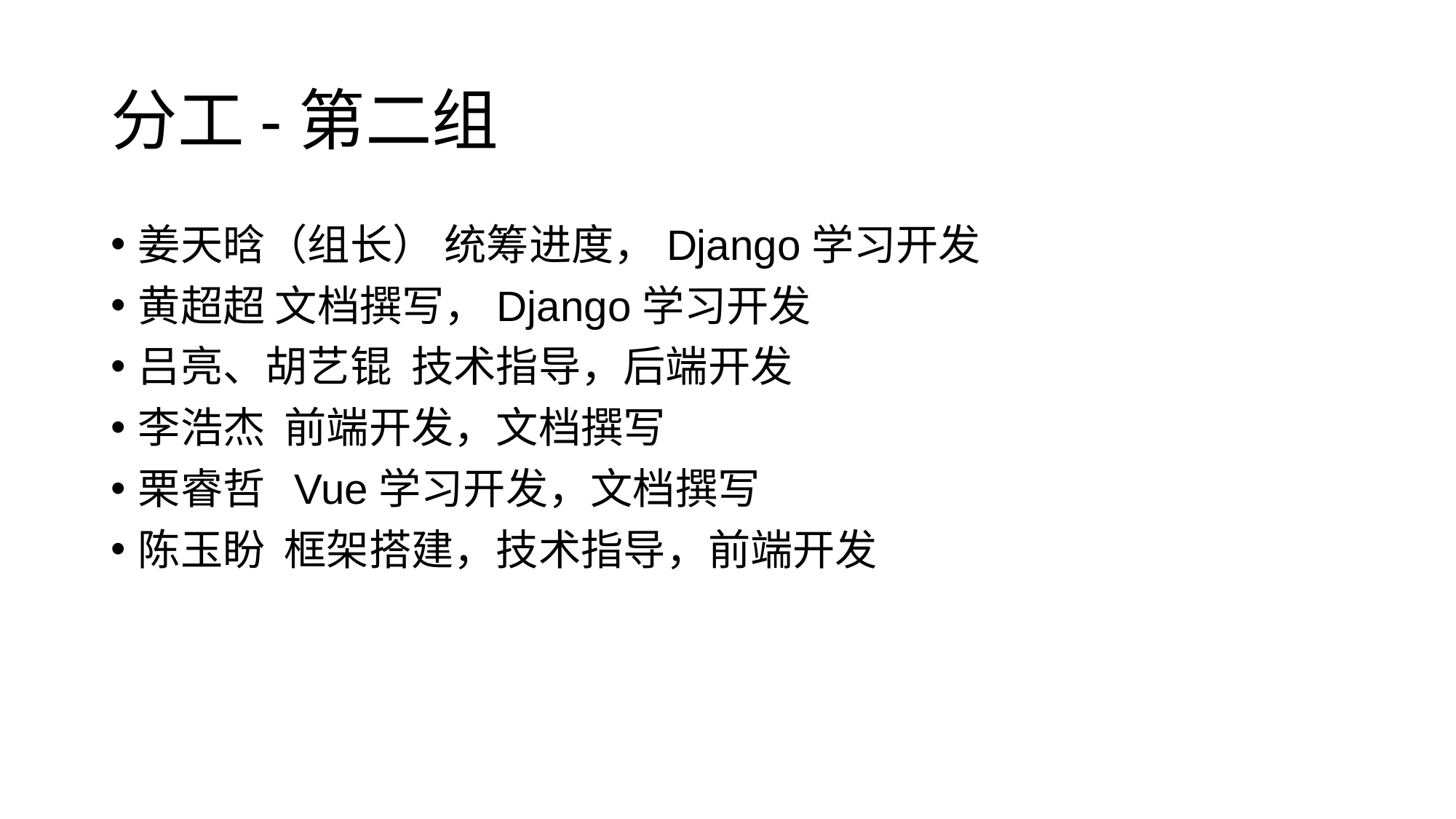

# 分工-第二组
姜天晗（组长） 统筹进度，Django学习开发
黄超超 文档撰写，Django学习开发
吕亮、胡艺锟  技术指导，后端开发
李浩杰  前端开发，文档撰写
栗睿哲  Vue学习开发，文档撰写
陈玉盼  框架搭建，技术指导，前端开发